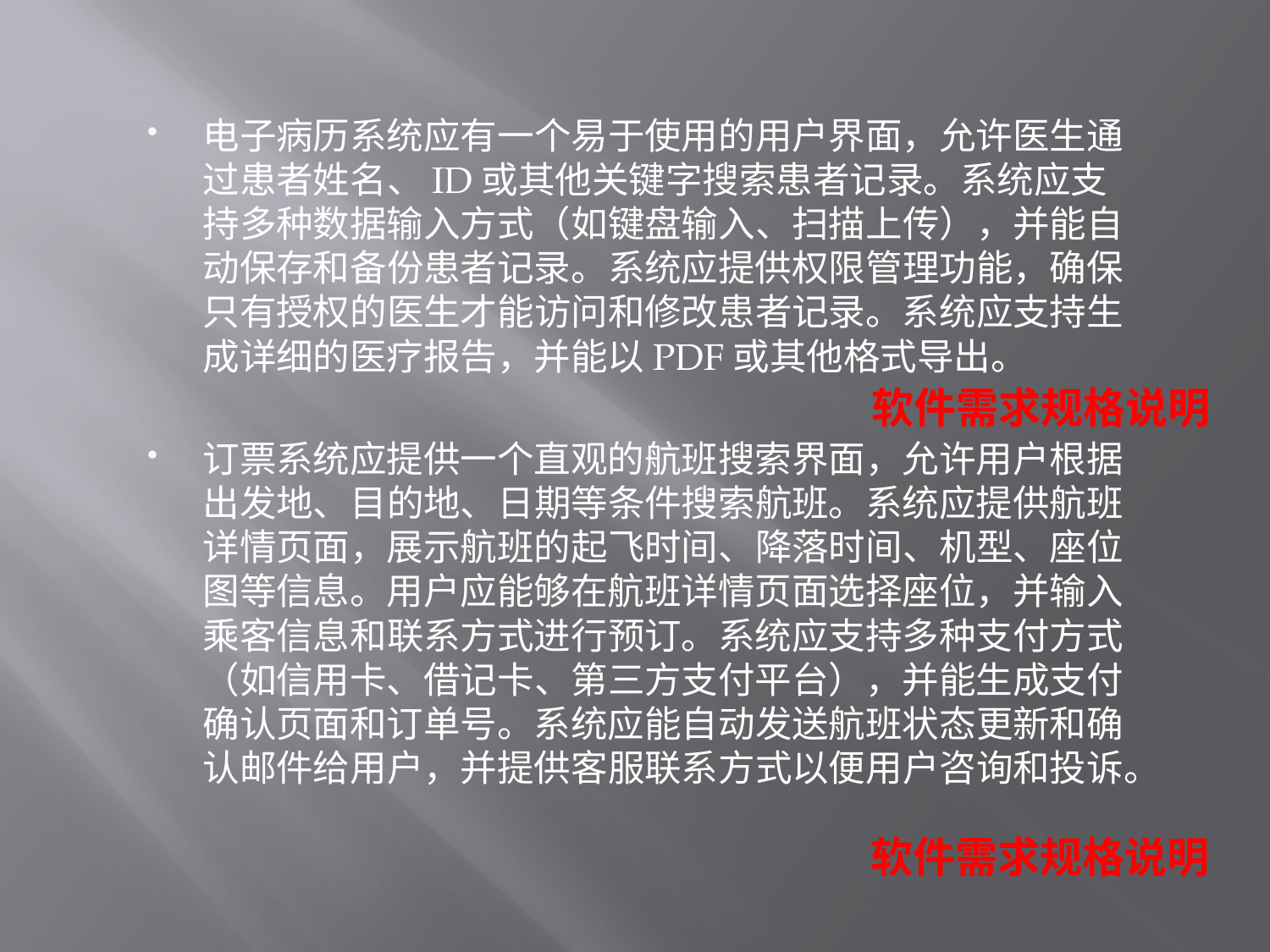

电子病历系统应有一个易于使用的用户界面，允许医生通过患者姓名、ID或其他关键字搜索患者记录。系统应支持多种数据输入方式（如键盘输入、扫描上传），并能自动保存和备份患者记录。系统应提供权限管理功能，确保只有授权的医生才能访问和修改患者记录。系统应支持生成详细的医疗报告，并能以PDF或其他格式导出。

订票系统应提供一个直观的航班搜索界面，允许用户根据出发地、目的地、日期等条件搜索航班。系统应提供航班详情页面，展示航班的起飞时间、降落时间、机型、座位图等信息。用户应能够在航班详情页面选择座位，并输入乘客信息和联系方式进行预订。系统应支持多种支付方式（如信用卡、借记卡、第三方支付平台），并能生成支付确认页面和订单号。系统应能自动发送航班状态更新和确认邮件给用户，并提供客服联系方式以便用户咨询和投诉。

软件需求规格说明
软件需求规格说明